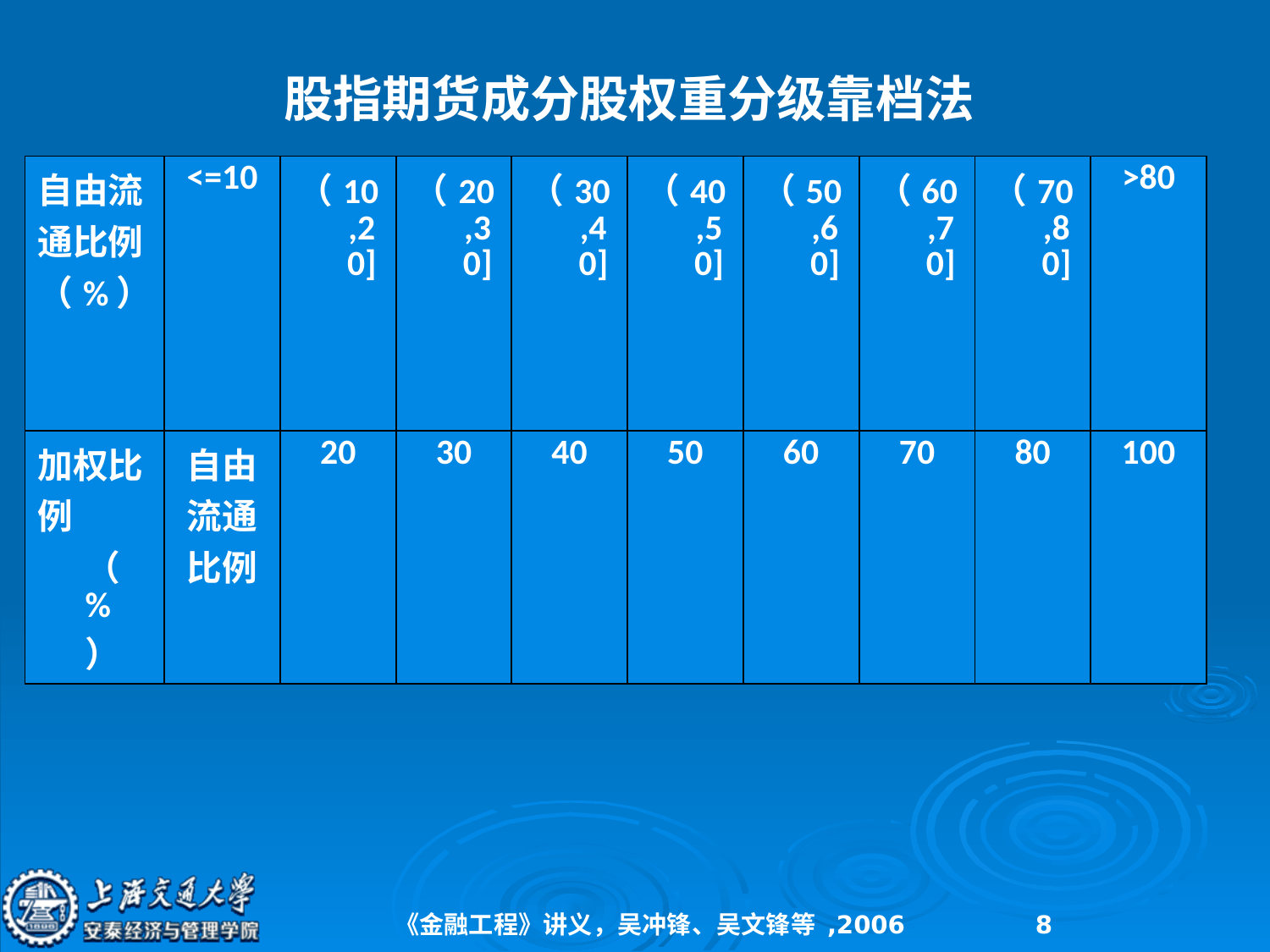

股指期货成分股权重分级靠档法
| 自由流 通比例 （%） | <=10 | （10,20] | （20,30] | （30,40] | （40,50] | （50,60] | （60,70] | （70,80] | >80 |
| --- | --- | --- | --- | --- | --- | --- | --- | --- | --- |
| 加权比 例（%） | 自由 流通 比例 | 20 | 30 | 40 | 50 | 60 | 70 | 80 | 100 |